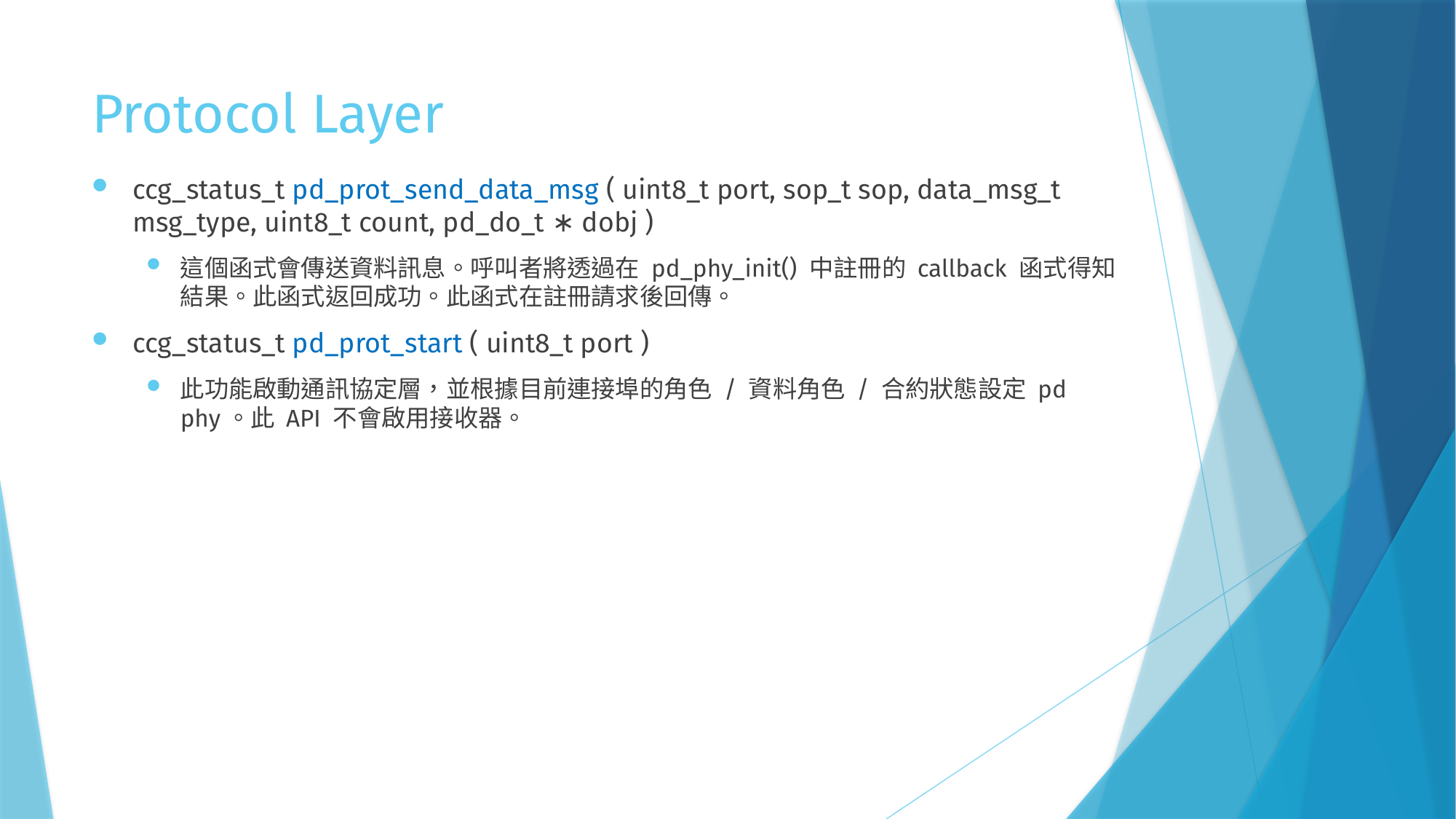

# Protocol Layer
ccg_status_t pd_prot_send_data_msg ( uint8_t port, sop_t sop, data_msg_t msg_type, uint8_t count, pd_do_t ∗ dobj )
這個函式會傳送資料訊息。呼叫者將透過在 pd_phy_init() 中註冊的 callback 函式得知結果。此函式返回成功。此函式在註冊請求後回傳。
ccg_status_t pd_prot_start ( uint8_t port )
此功能啟動通訊協定層，並根據目前連接埠的角色 / 資料角色 / 合約狀態設定 pd phy。此 API 不會啟用接收器。